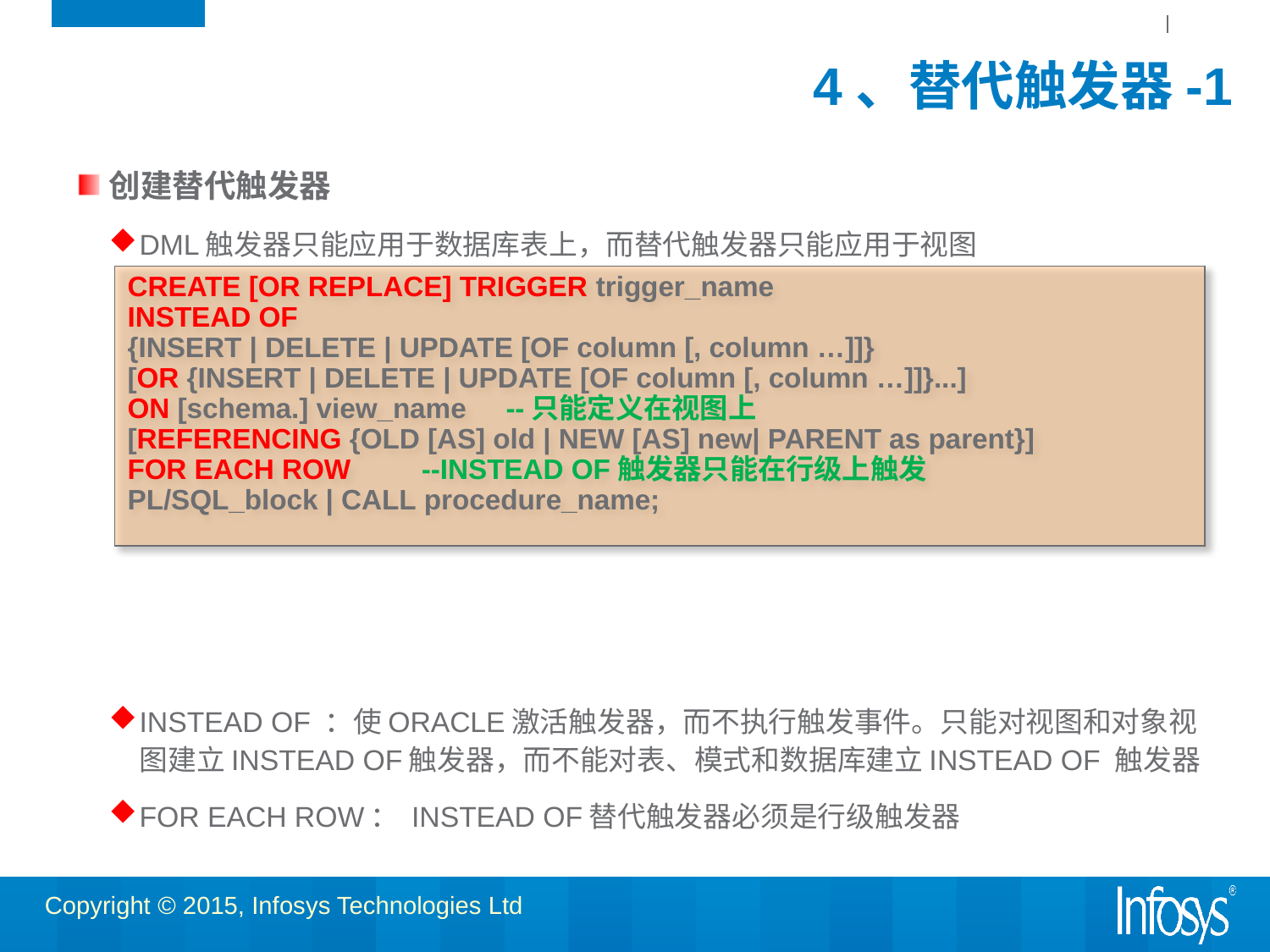

# 4、替代触发器-1
创建替代触发器
DML触发器只能应用于数据库表上，而替代触发器只能应用于视图

INSTEAD OF ：使ORACLE激活触发器，而不执行触发事件。只能对视图和对象视图建立INSTEAD OF触发器，而不能对表、模式和数据库建立INSTEAD OF 触发器
FOR EACH ROW： INSTEAD OF替代触发器必须是行级触发器

CREATE [OR REPLACE] TRIGGER trigger_name
INSTEAD OF
{INSERT | DELETE | UPDATE [OF column [, column …]]}
[OR {INSERT | DELETE | UPDATE [OF column [, column …]]}...]
ON [schema.] view_name     --只能定义在视图上
[REFERENCING {OLD [AS] old | NEW [AS] new| PARENT as parent}]
FOR EACH ROW         --INSTEAD OF触发器只能在行级上触发
PL/SQL_block | CALL procedure_name;